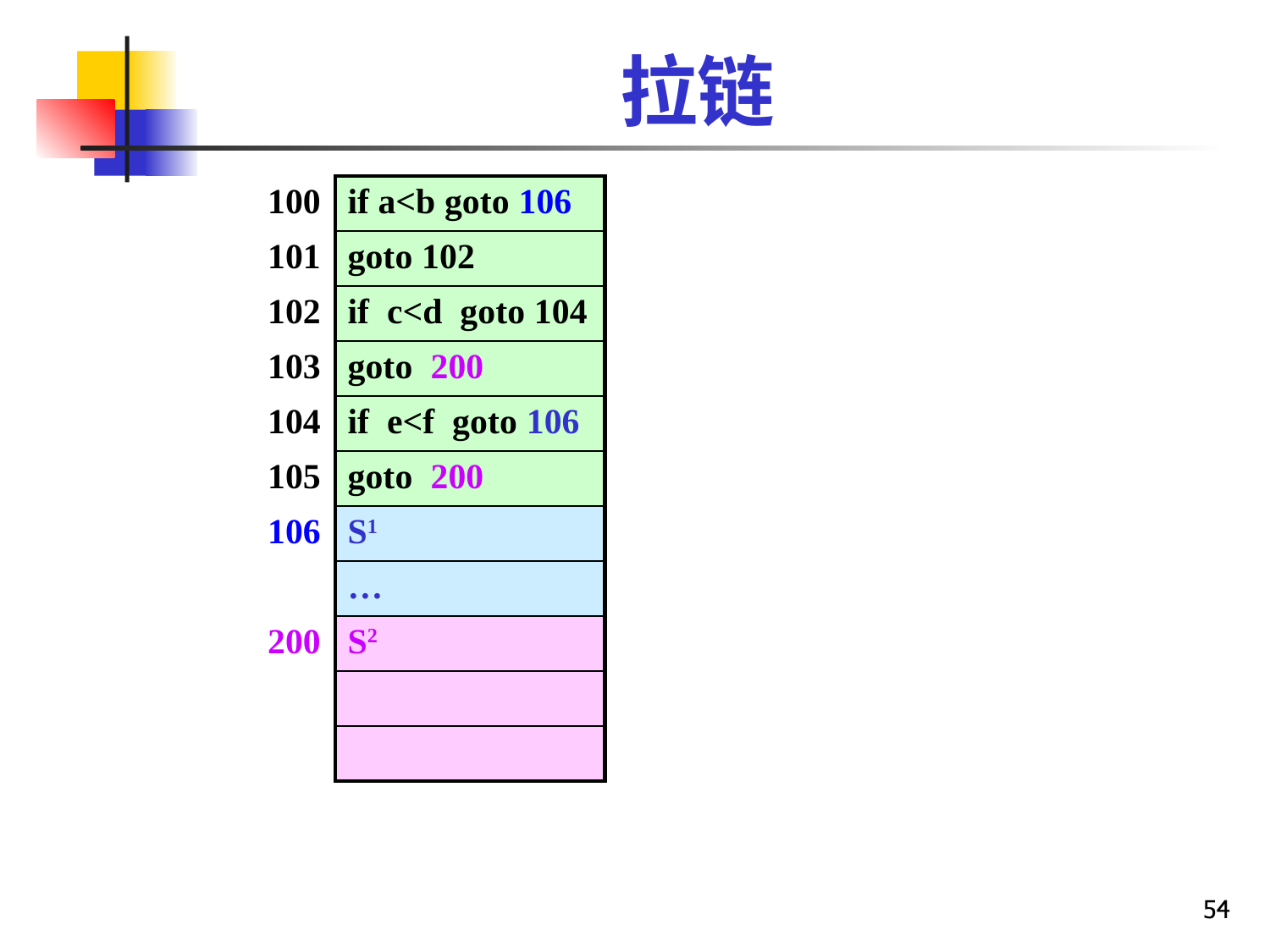

拉链
| 100 | if a<b goto 106 |
| --- | --- |
| 101 | goto 102 |
| 102 | if c<d goto 104 |
| 103 | goto 200 |
| 104 | if e<f goto 106 |
| 105 | goto 200 |
| 106 | S1 |
|  | … |
| 200 | S2 |
|  |  |
|  |  |
54